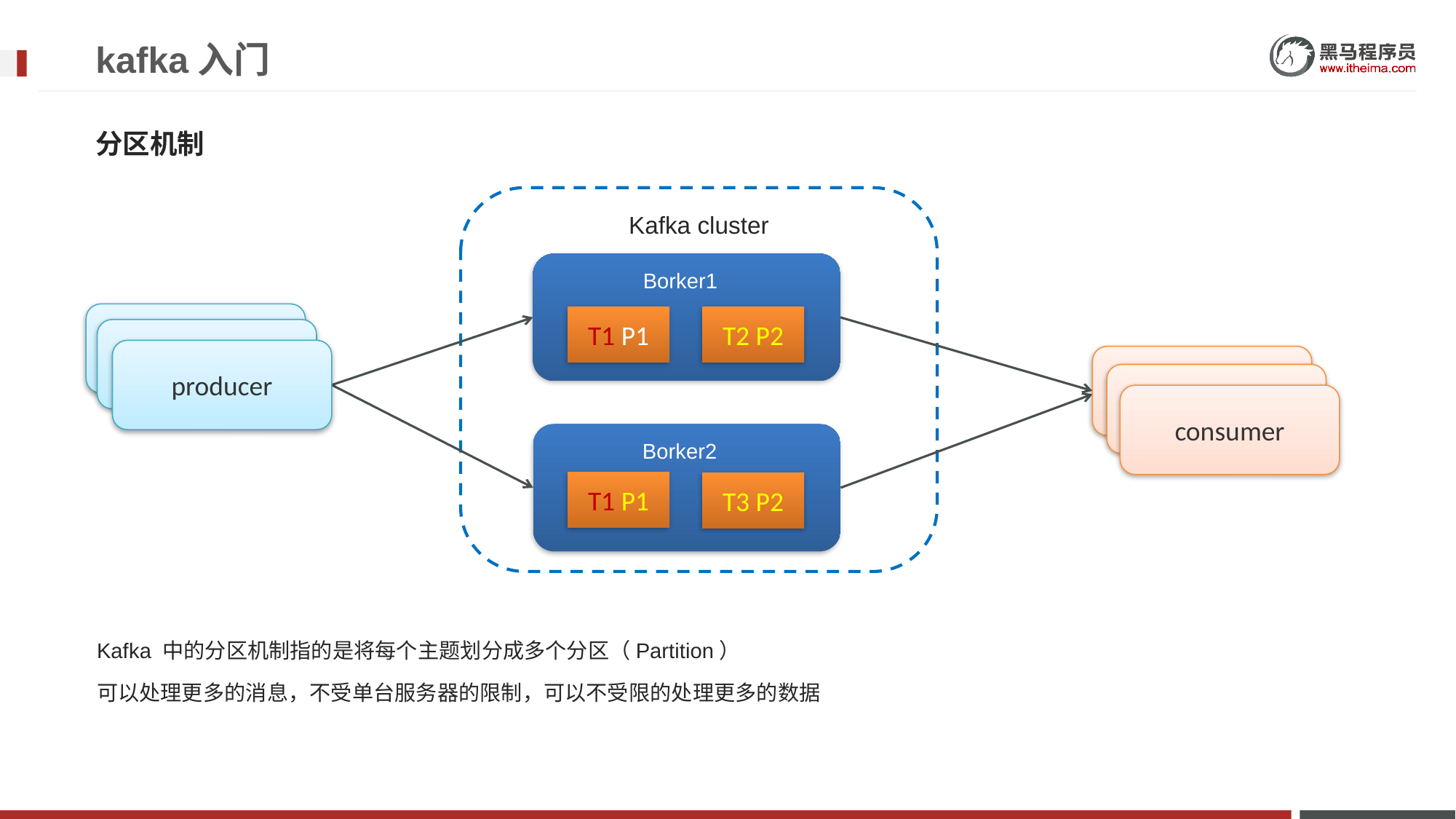

# kafka入门
分区机制

Kafka cluster
Borker1

producer
T1 P1
T2 P2
producer
producer
consumer
consumer
consumer
Borker2

T1 P1
T3 P2
Kafka 中的分区机制指的是将每个主题划分成多个分区（Partition）
可以处理更多的消息，不受单台服务器的限制，可以不受限的处理更多的数据